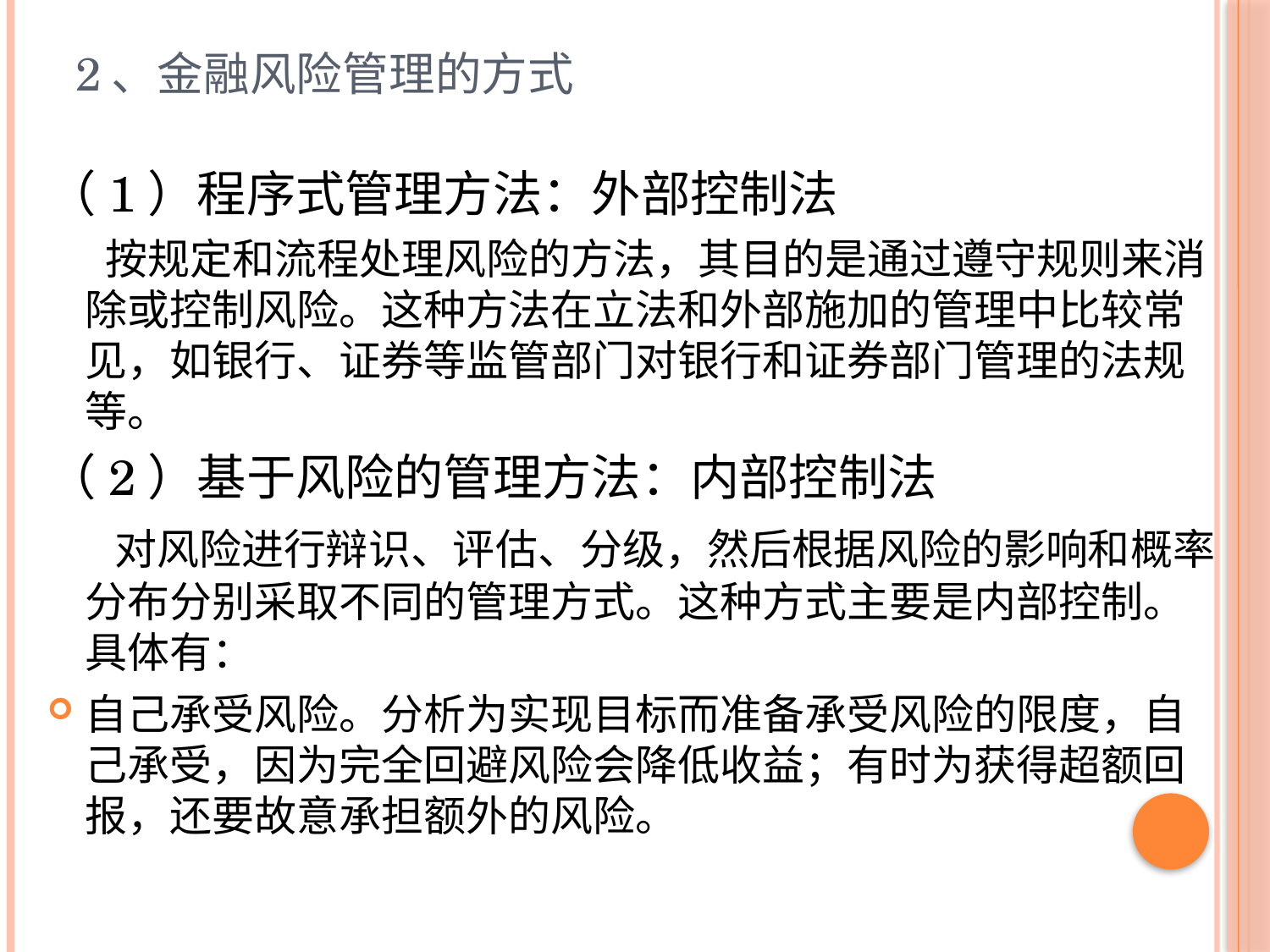

# 2、金融风险管理的方式
（1）程序式管理方法：外部控制法
     按规定和流程处理风险的方法，其目的是通过遵守规则来消除或控制风险。这种方法在立法和外部施加的管理中比较常见，如银行、证券等监管部门对银行和证券部门管理的法规等。
（2）基于风险的管理方法：内部控制法
     对风险进行辩识、评估、分级，然后根据风险的影响和概率分布分别采取不同的管理方式。这种方式主要是内部控制。具体有：
自己承受风险。分析为实现目标而准备承受风险的限度，自己承受，因为完全回避风险会降低收益；有时为获得超额回报，还要故意承担额外的风险。